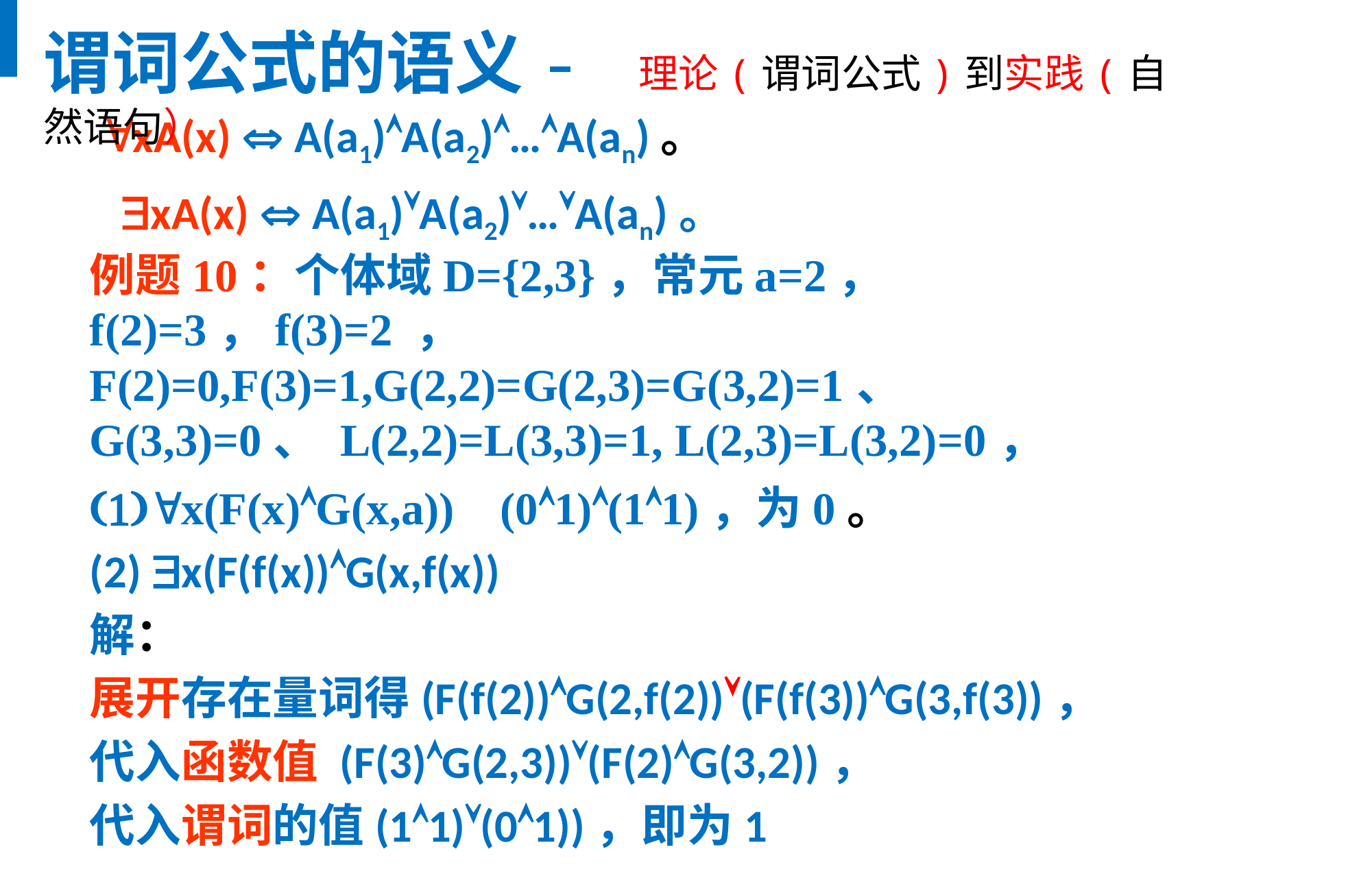

谓词公式的语义- 理论(谓词公式)到实践(自然语句）
 ∀xA(x) ⇔ A(a1)∧A(a2)∧…∧A(an)。
   ∃xA(x) ⇔ A(a1)∨A(a2)∨…∨A(an)。
例题10：个体域D={2,3}，常元a=2，
f(2)=3，f(3)=2 ，
F(2)=0,F(3)=1,G(2,2)=G(2,3)=G(3,2)=1、
G(3,3)=0、 L(2,2)=L(3,3)=1, L(2,3)=L(3,2)=0，
∀x(F(x)∧G(x,a))    (0∧1)∧(1∧1)，为0。
(2) ∃x(F(f(x))∧G(x,f(x))
解：
展开存在量词得(F(f(2))∧G(2,f(2))∨(F(f(3))∧G(3,f(3))，
代入函数值 (F(3)∧G(2,3))∨(F(2)∧G(3,2))，
代入谓词的值(1∧1)∨(0∧1))，即为1